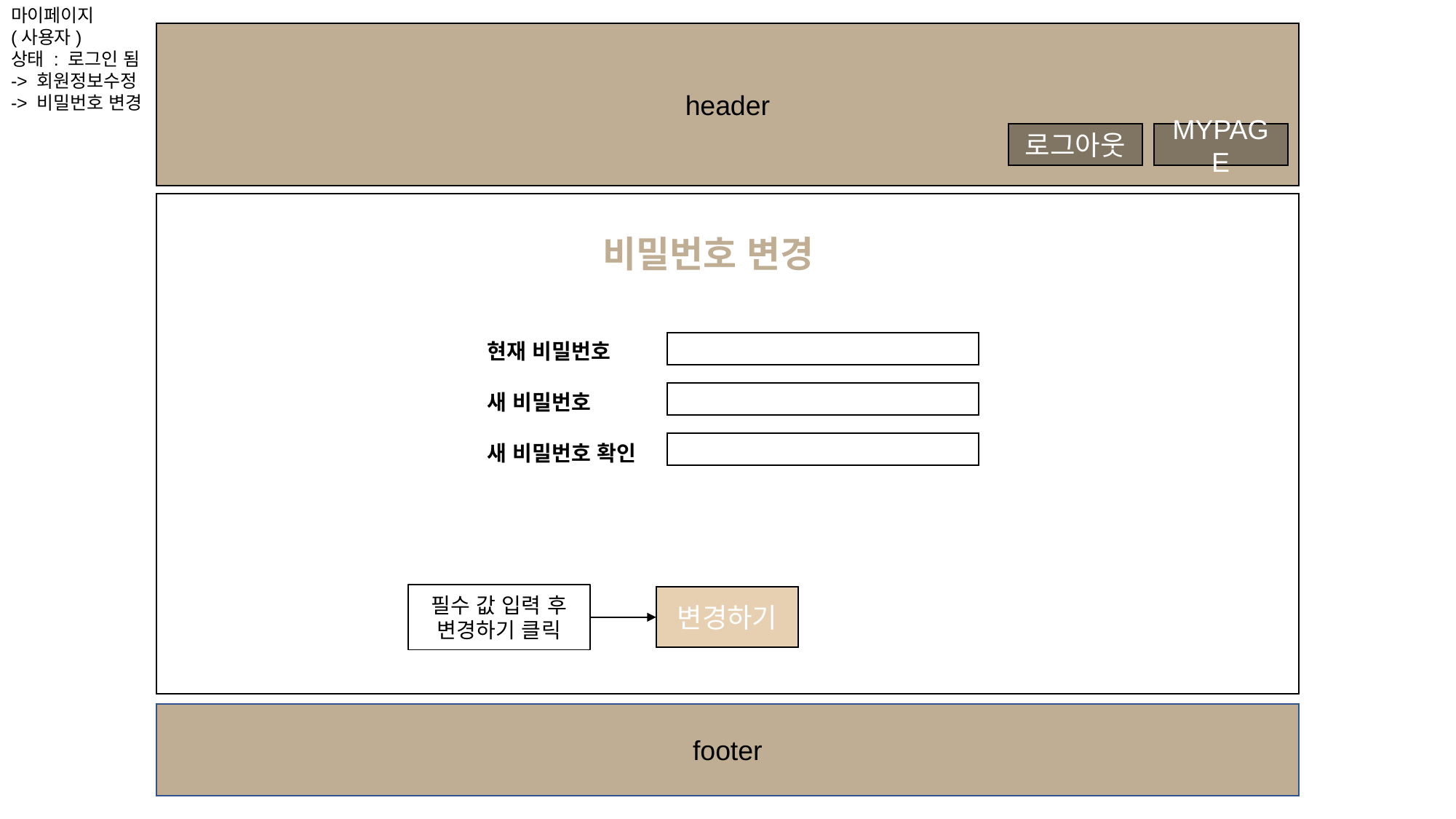

마이페이지
(사용자)
상태 : 로그인 됨
-> 회원정보수정
-> 비밀번호 변경
header
로그아웃
MYPAGE

비밀번호 변경
현재 비밀번호

새 비밀번호

새 비밀번호 확인

필수 값 입력 후 변경하기 클릭
변경하기
footer